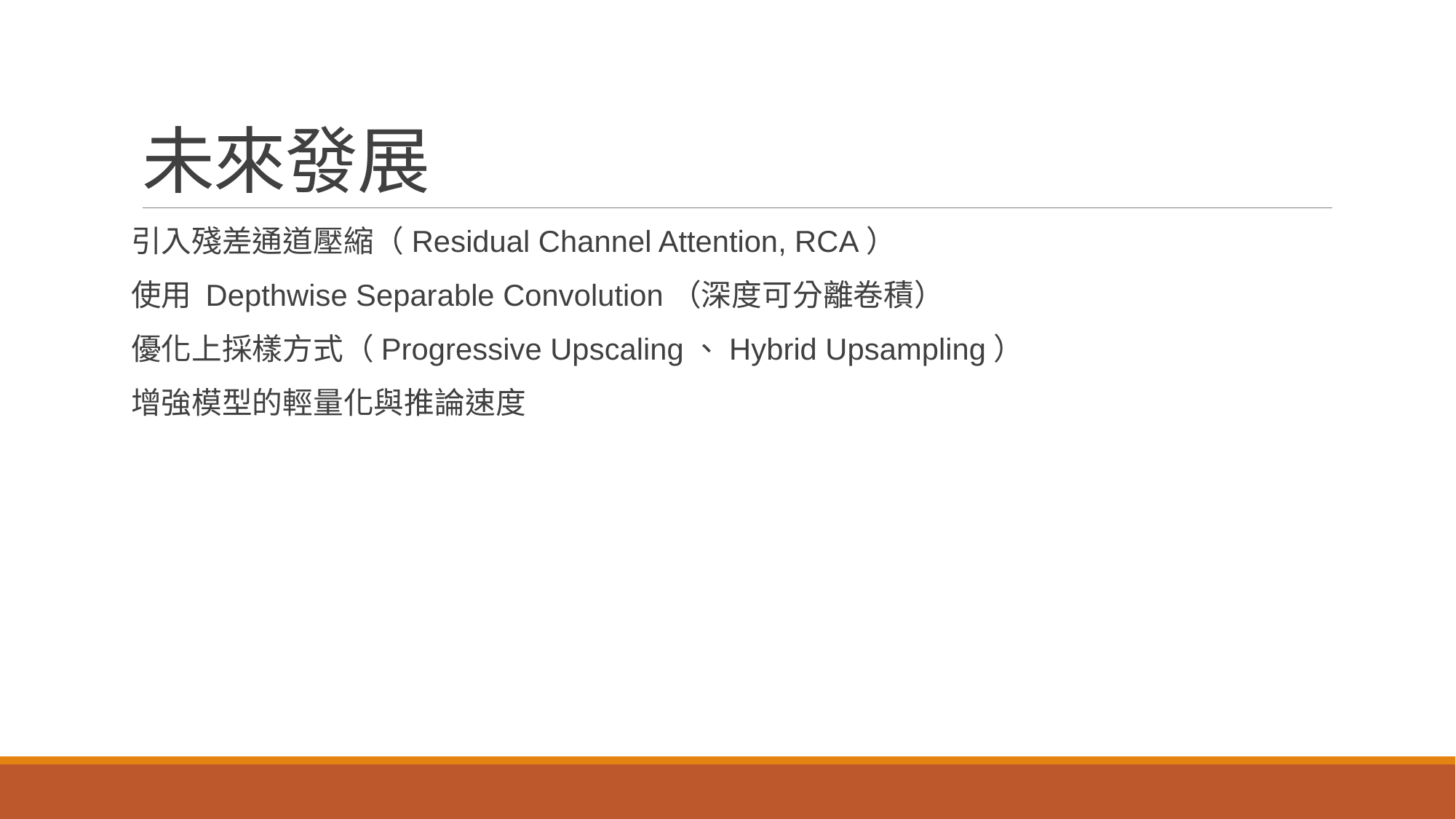

# 未來發展
引入殘差通道壓縮（Residual Channel Attention, RCA）
使用 Depthwise Separable Convolution（深度可分離卷積）
優化上採樣方式（Progressive Upscaling、Hybrid Upsampling）
增強模型的輕量化與推論速度